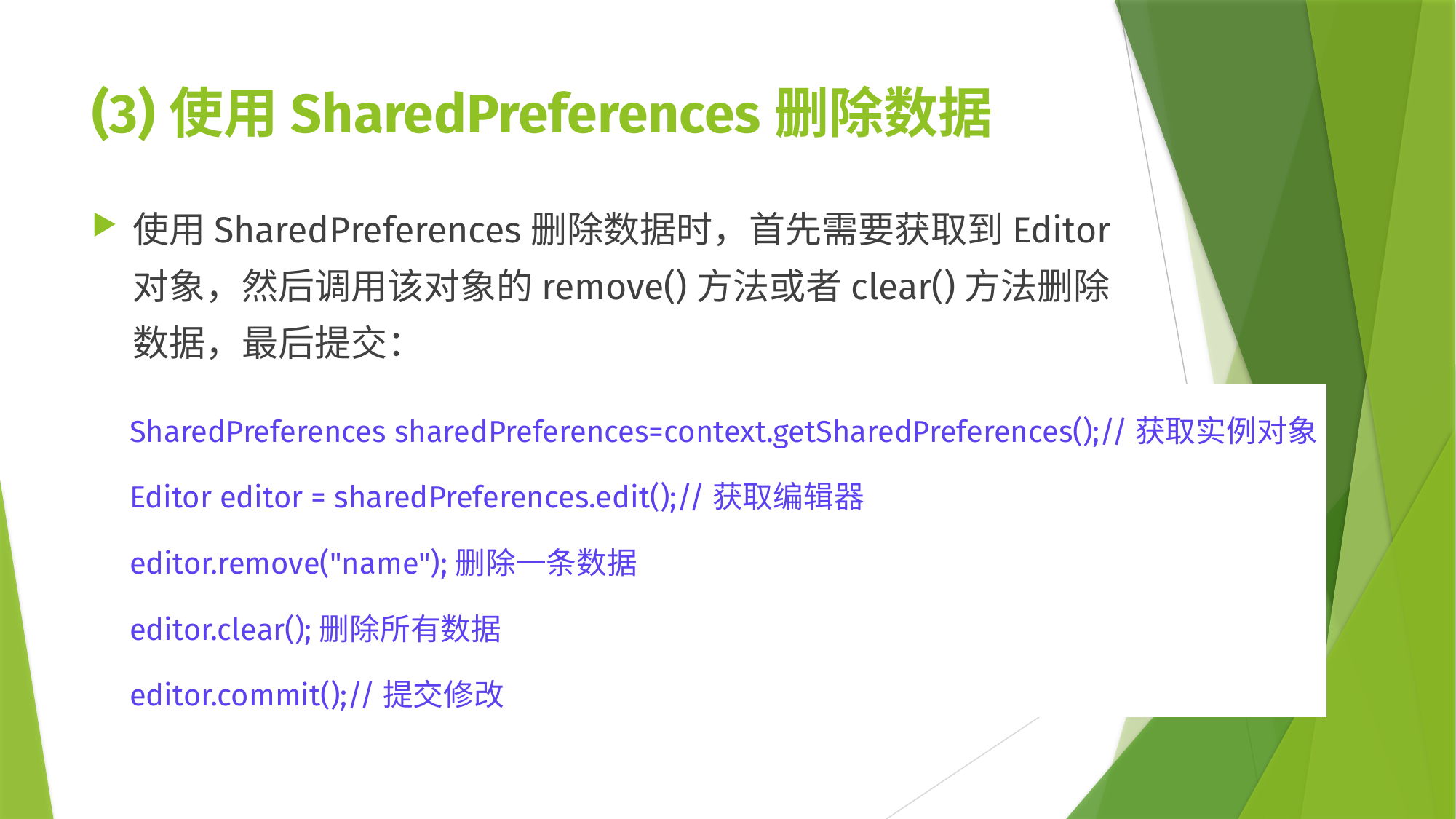

# (3)使用SharedPreferences删除数据
使用SharedPreferences删除数据时，首先需要获取到Editor对象，然后调用该对象的remove()方法或者clear()方法删除数据，最后提交：
| SharedPreferences sharedPreferences=context.getSharedPreferences();//获取实例对象 Editor editor = sharedPreferences.edit();//获取编辑器 editor.remove("name");删除一条数据 editor.clear();删除所有数据 editor.commit();//提交修改 |
| --- |